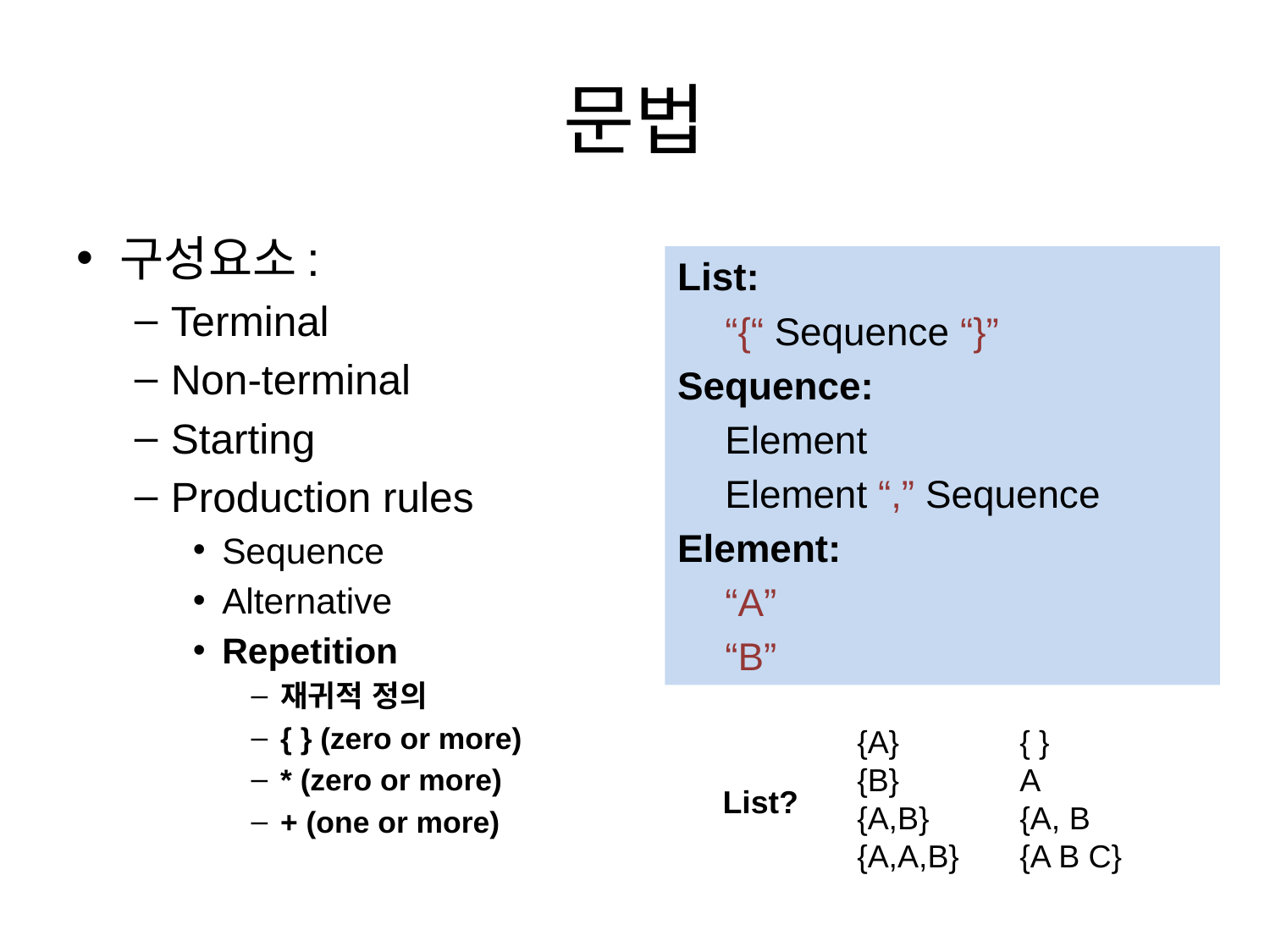

# 문법
구성요소:
Terminal
Non-terminal
Starting
Production rules
Sequence
Alternative
Repetition
재귀적 정의
{ } (zero or more)
* (zero or more)
+ (one or more)

List:
	“{“ Sequence “}”
Sequence:
	Element
	Element “,” Sequence
Element:
	“A”
	“B”
{A}
{B}
{A,B}
{A,A,B}
{ }
A
{A, B
{A B C}
List?